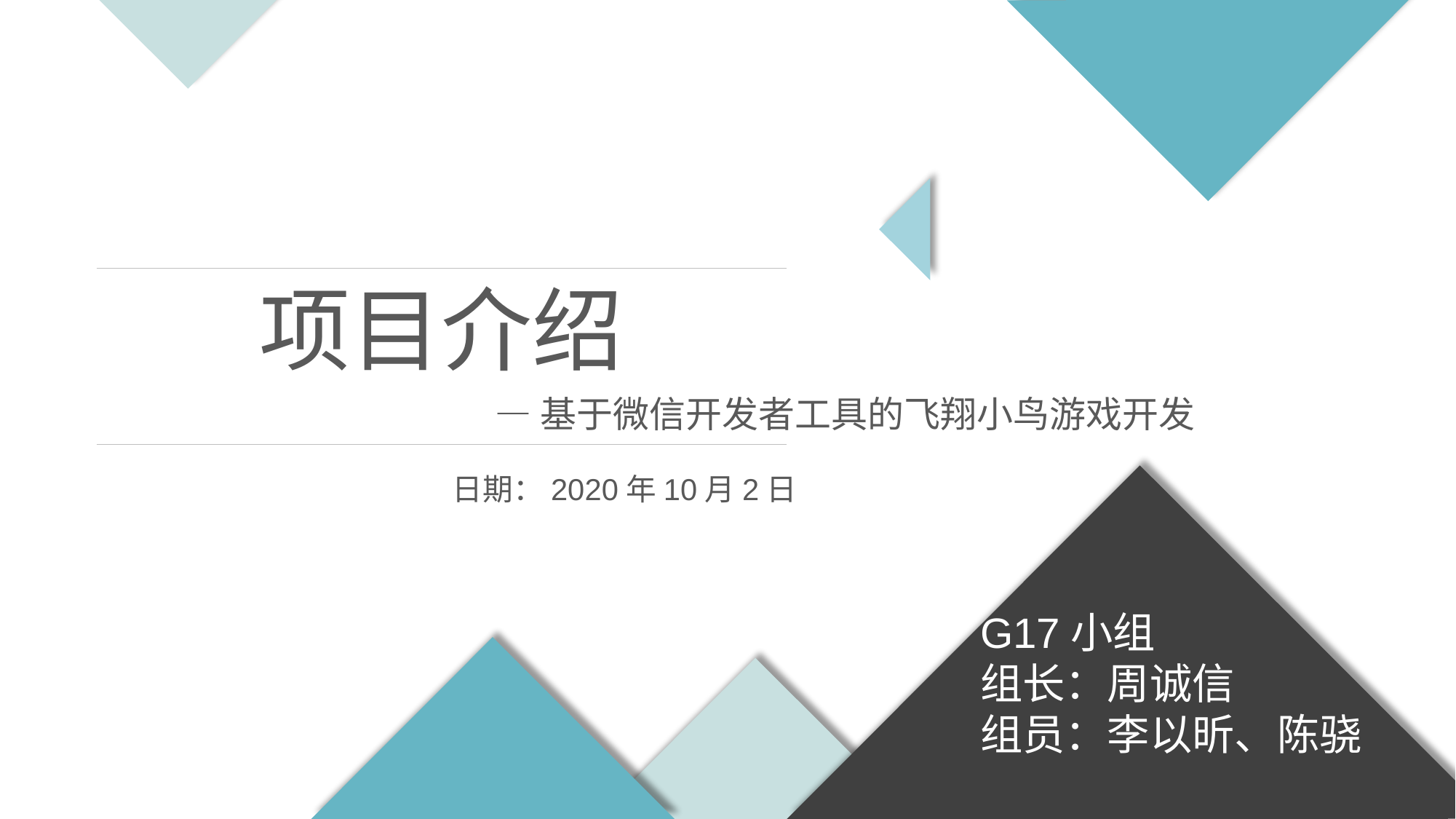

项目介绍
—基于微信开发者工具的飞翔小鸟游戏开发

日期：2020年10月2日

G17小组
组长：周诚信
组员：李以昕、陈骁